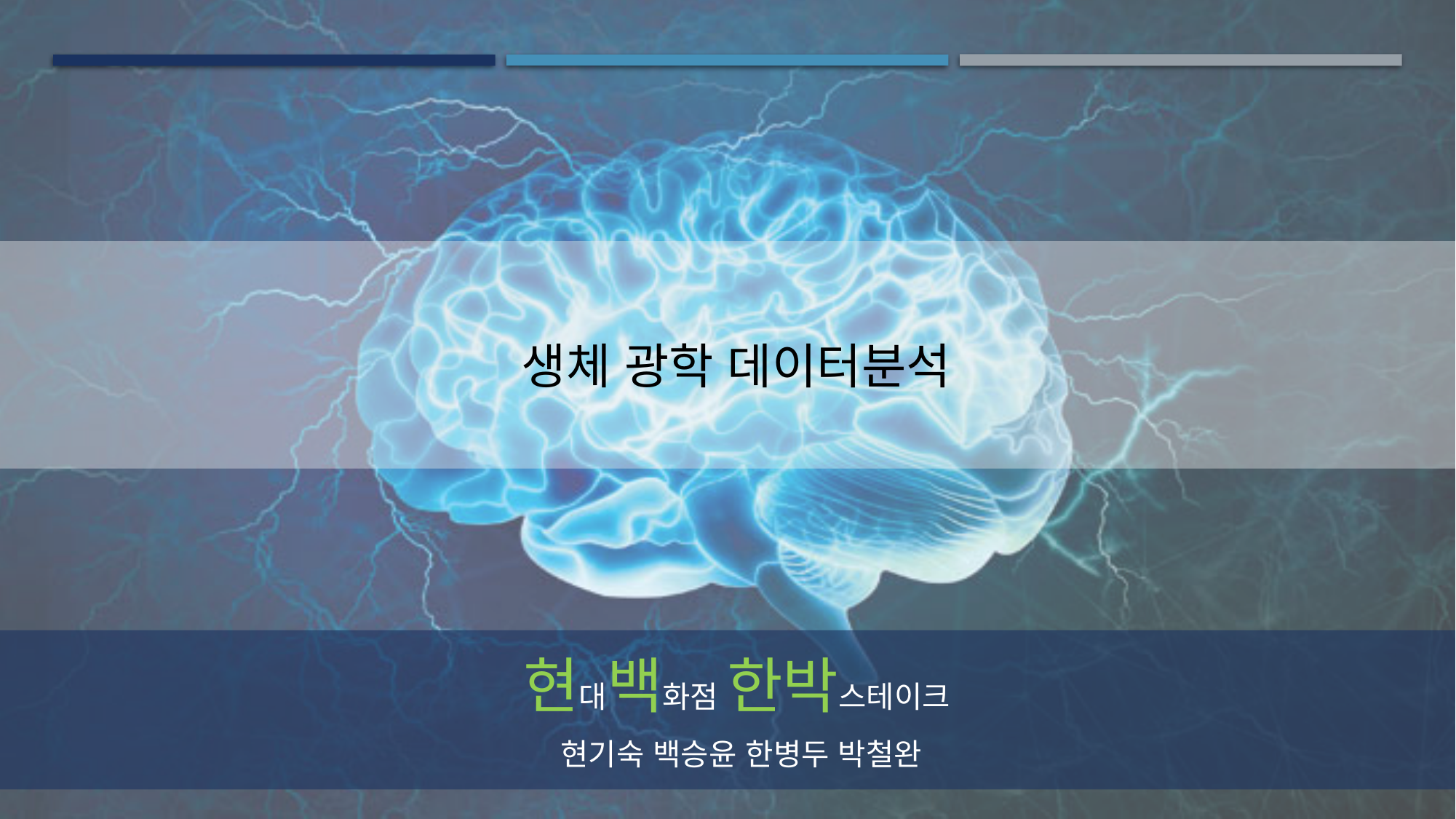

생체 광학 데이터분석

현대백화점 한박스테이크
현기숙 백승윤 한병두 박철완